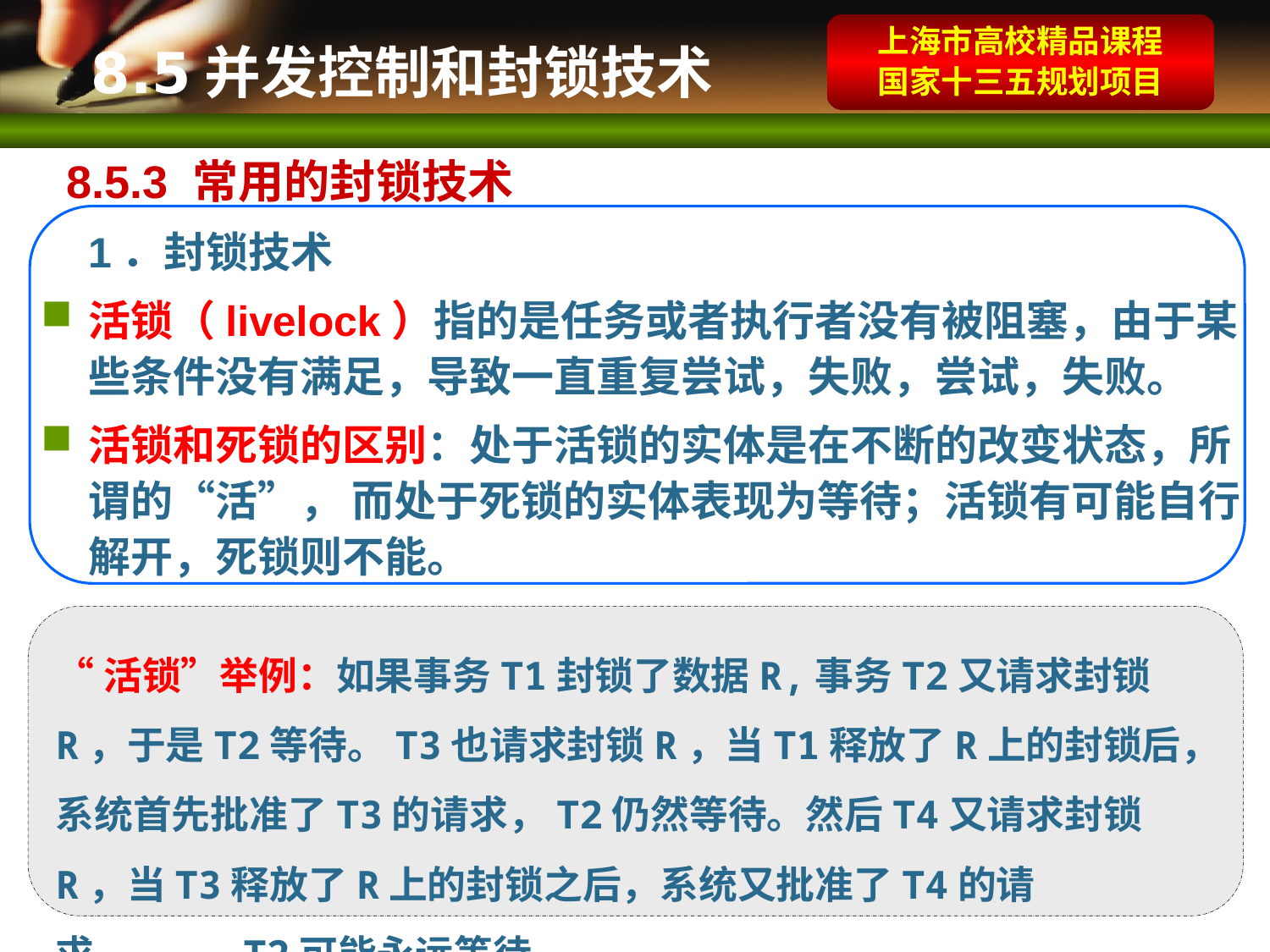

上海市高校精品课程
国家十三五规划项目
    8.5并发控制和封锁技术
  8.5.3 常用的封锁技术
    1．封锁技术
活锁（livelock）指的是任务或者执行者没有被阻塞，由于某些条件没有满足，导致一直重复尝试，失败，尝试，失败。
活锁和死锁的区别：处于活锁的实体是在不断的改变状态，所谓的“活”， 而处于死锁的实体表现为等待；活锁有可能自行解开，死锁则不能。

“活锁”举例：如果事务T1封锁了数据R,事务T2又请求封锁R，于是T2等待。T3也请求封锁R，当T1释放了R上的封锁后，系统首先批准了T3的请求，T2仍然等待。然后T4又请求封锁R，当T3释放了R上的封锁之后，系统又批准了T4的请求......T2可能永远等待。